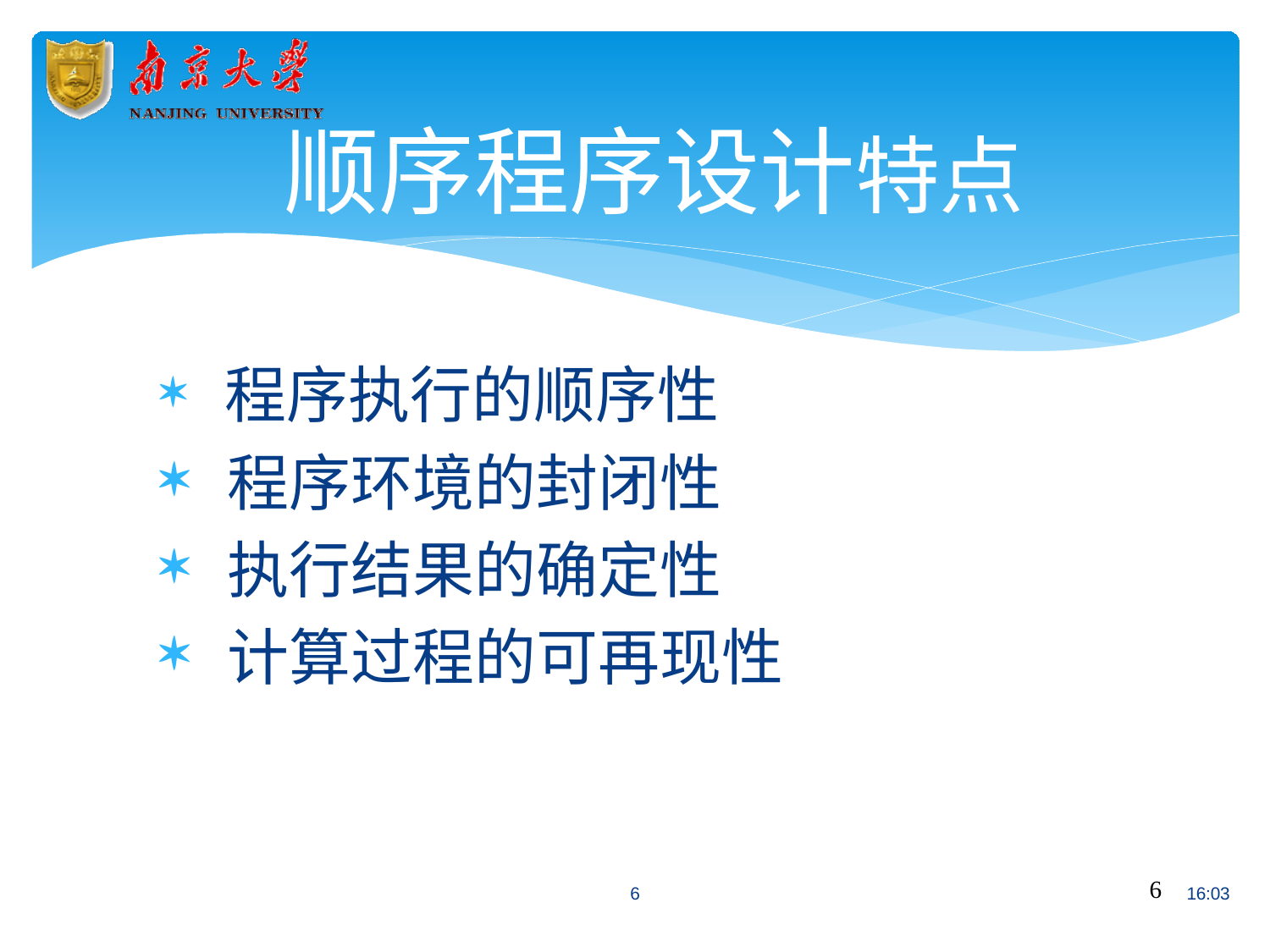

# 顺序程序设计特点

程序执行的顺序性
程序环境的封闭性
执行结果的确定性
计算过程的可再现性

6
6
16:03